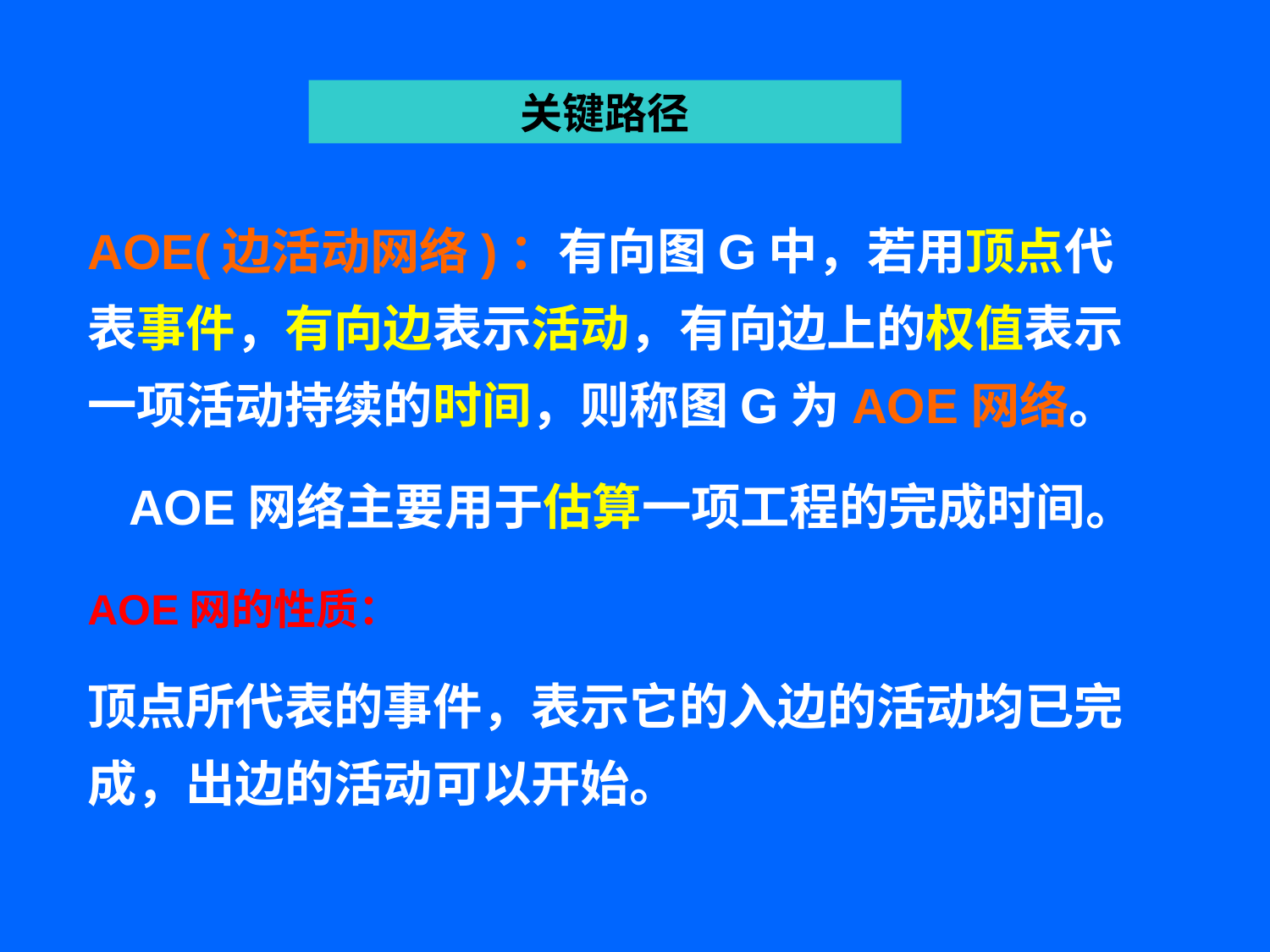

关键路径
AOE(边活动网络)：有向图G中，若用顶点代表事件，有向边表示活动，有向边上的权值表示一项活动持续的时间，则称图G为AOE网络。
   AOE网络主要用于估算一项工程的完成时间。
AOE网的性质：
顶点所代表的事件，表示它的入边的活动均已完成，出边的活动可以开始。